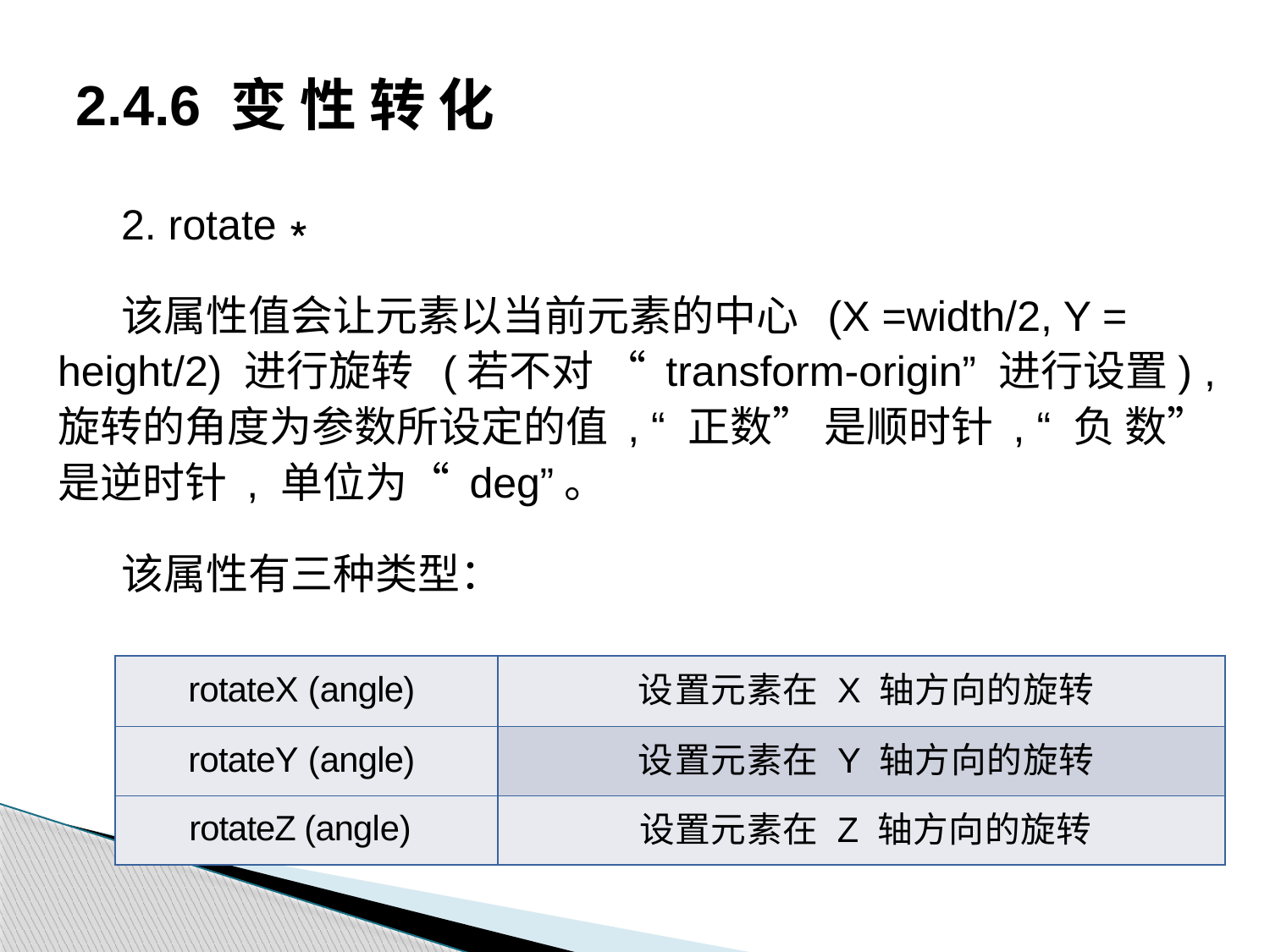

# 2.4.6 变 性 转 化
2. rotate ∗
该属性值会让元素以当前元素的中心  (X =width/2, Y = height/2) 进行旋转  (若不对 “ transform-origin” 进行设置) , 旋转的角度为参数所设定的值 , “ 正数” 是顺时针 , “ 负 数” 是逆时针 , 单位为“ deg”。
该属性有三种类型：
| rotateX (angle) | 设置元素在 X 轴方向的旋转 |
| --- | --- |
| rotateY (angle) | 设置元素在 Y 轴方向的旋转 |
| rotateZ (angle) | 设置元素在 Z 轴方向的旋转 |